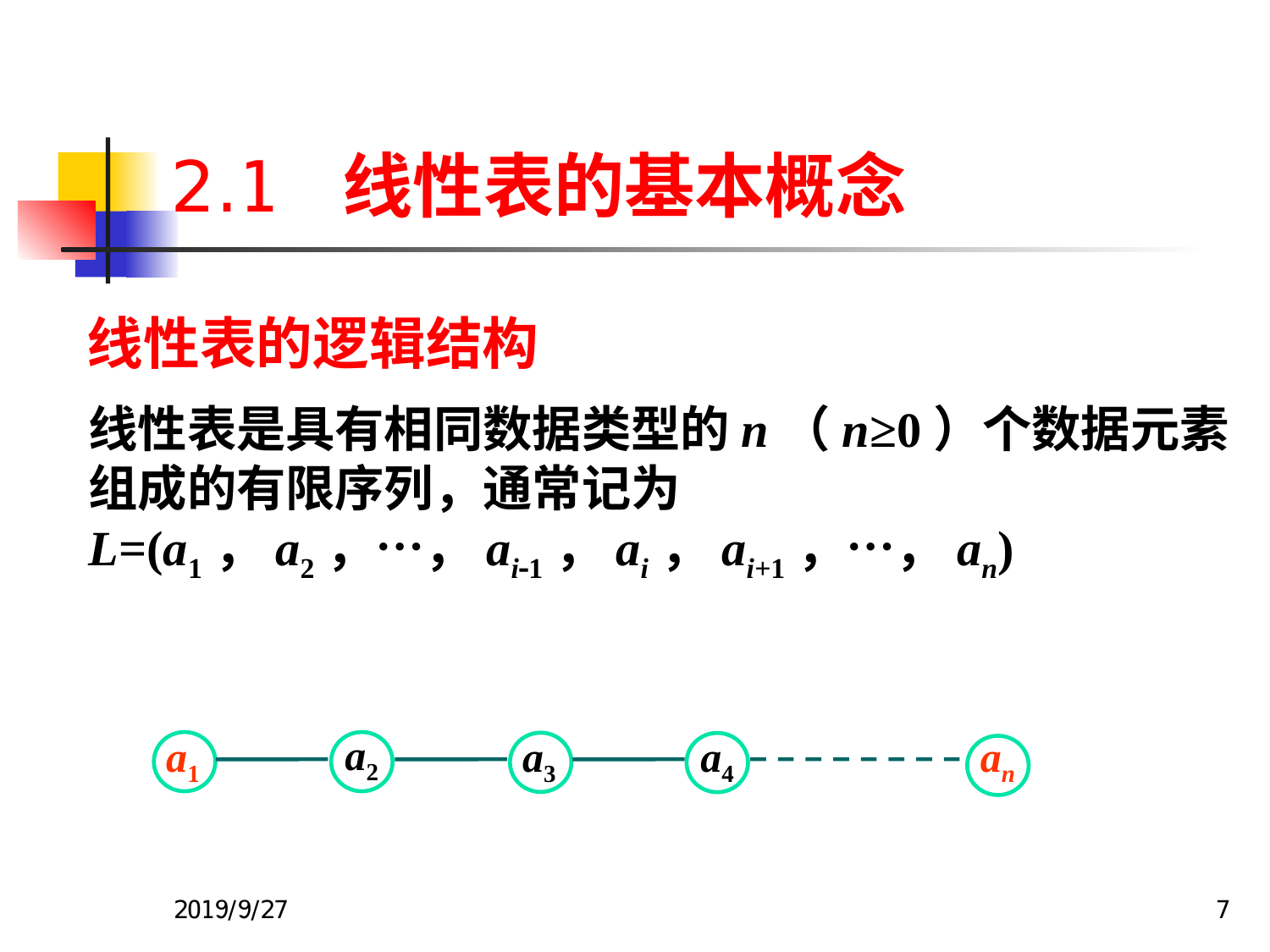

# 2.1  线性表的基本概念
线性表的逻辑结构
线性表是具有相同数据类型的n（n≥0）个数据元素组成的有限序列，通常记为
L=(a1，a2，…，ai−1，ai，ai+1，…，an)
a2
a3
an
a1
a4

2019/9/27
7